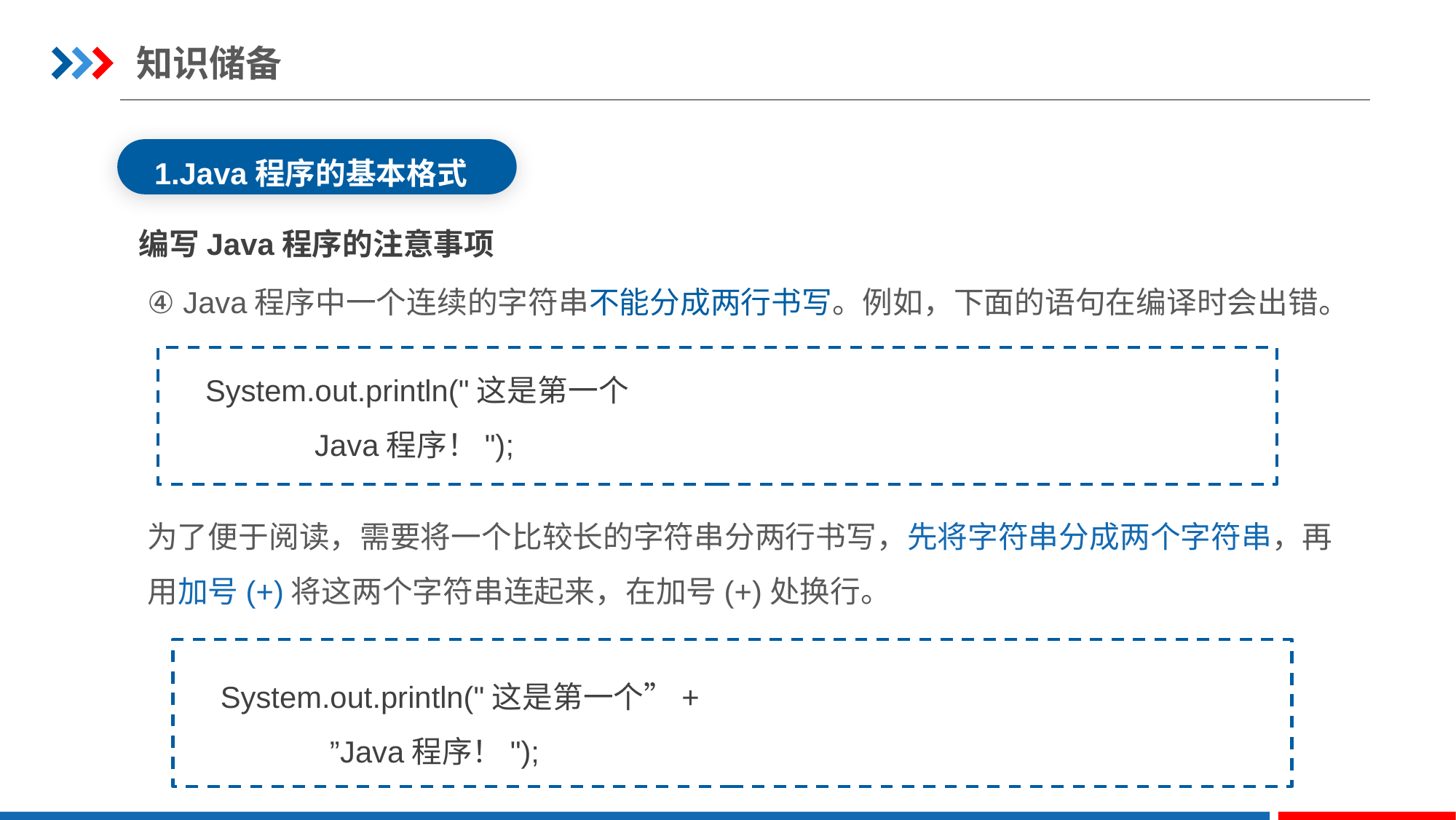

知识储备
1.Java程序的基本格式

编写Java程序的注意事项
④ Java程序中一个连续的字符串不能分成两行书写。例如，下面的语句在编译时会出错。

System.out.println("这是第一个
		Java程序！");
为了便于阅读，需要将一个比较长的字符串分两行书写，先将字符串分成两个字符串，再用加号(+)将这两个字符串连起来，在加号(+)处换行。

System.out.println("这是第一个”+
		”Java程序！");